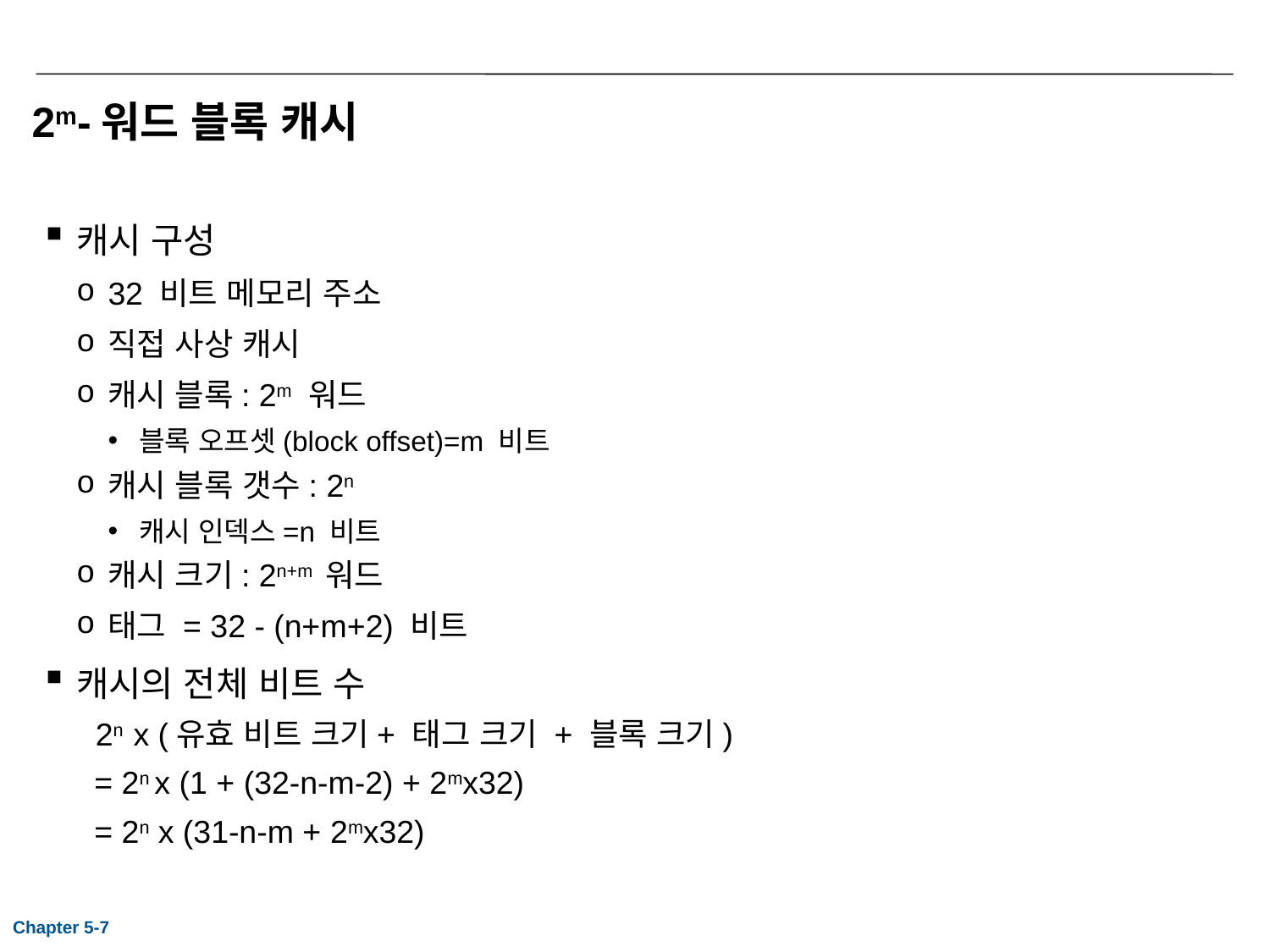

# 2m-워드 블록 캐시
캐시 구성
32 비트 메모리 주소
직접 사상 캐시
캐시 블록: 2m 워드
블록 오프셋(block offset)=m 비트
캐시 블록 갯수: 2n
캐시 인덱스=n 비트
캐시 크기: 2n+m 워드
태그 = 32 - (n+m+2) 비트
캐시의 전체 비트 수
2n  x (유효 비트 크기+ 태그 크기 + 블록 크기)
  = 2n x (1 + (32-n-m-2) + 2mx32)
  = 2n x (31-n-m + 2mx32)
Chapter 5-7